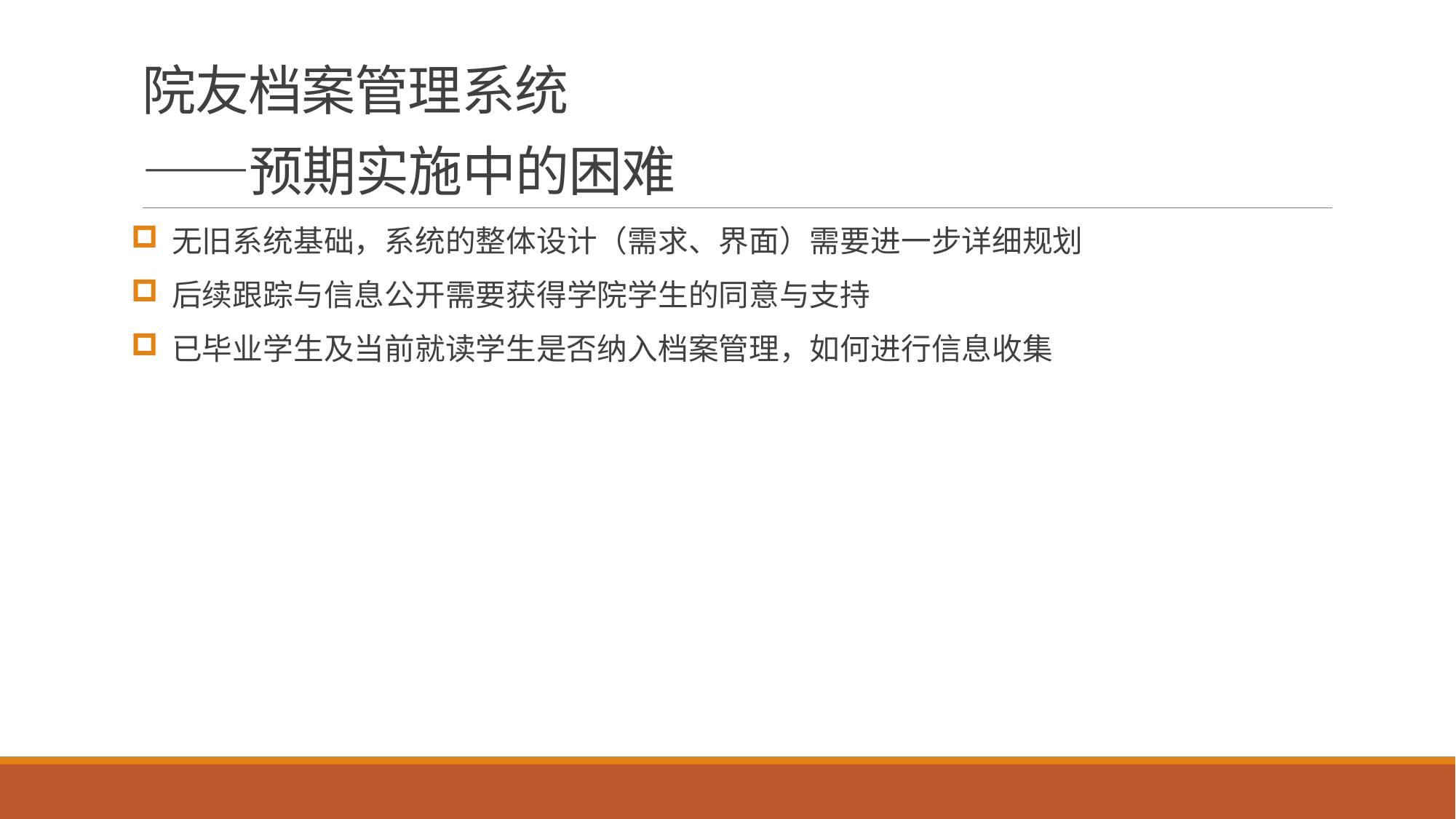

# 院友档案管理系统 ——预期实施中的困难
无旧系统基础，系统的整体设计（需求、界面）需要进一步详细规划
后续跟踪与信息公开需要获得学院学生的同意与支持
已毕业学生及当前就读学生是否纳入档案管理，如何进行信息收集